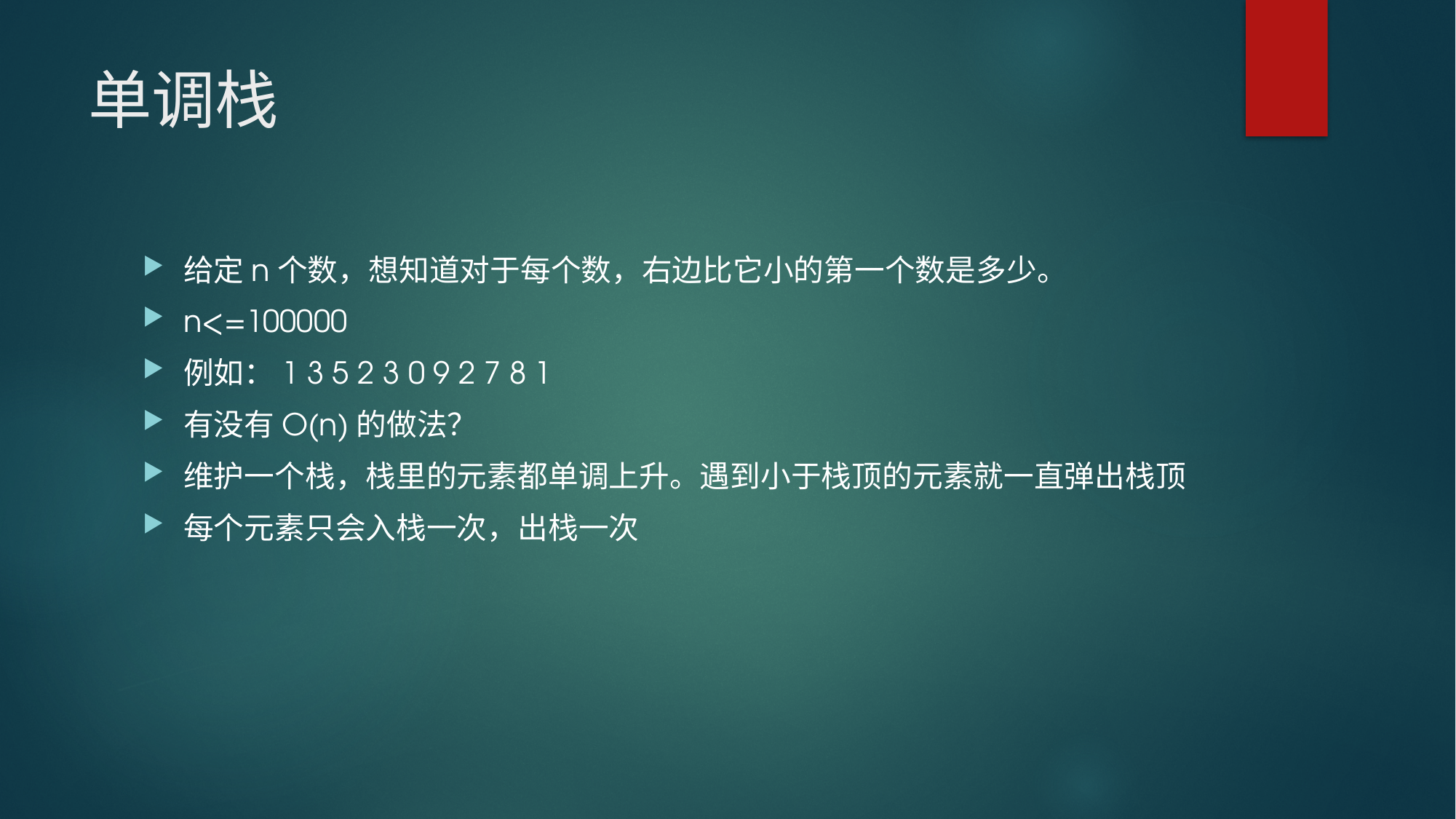

# 单调栈
给定n个数，想知道对于每个数，右边比它小的第一个数是多少。
n<=100000
例如：1 3 5 2 3 0 9 2 7 8 1
有没有O(n)的做法？
维护一个栈，栈里的元素都单调上升。遇到小于栈顶的元素就一直弹出栈顶
每个元素只会入栈一次，出栈一次